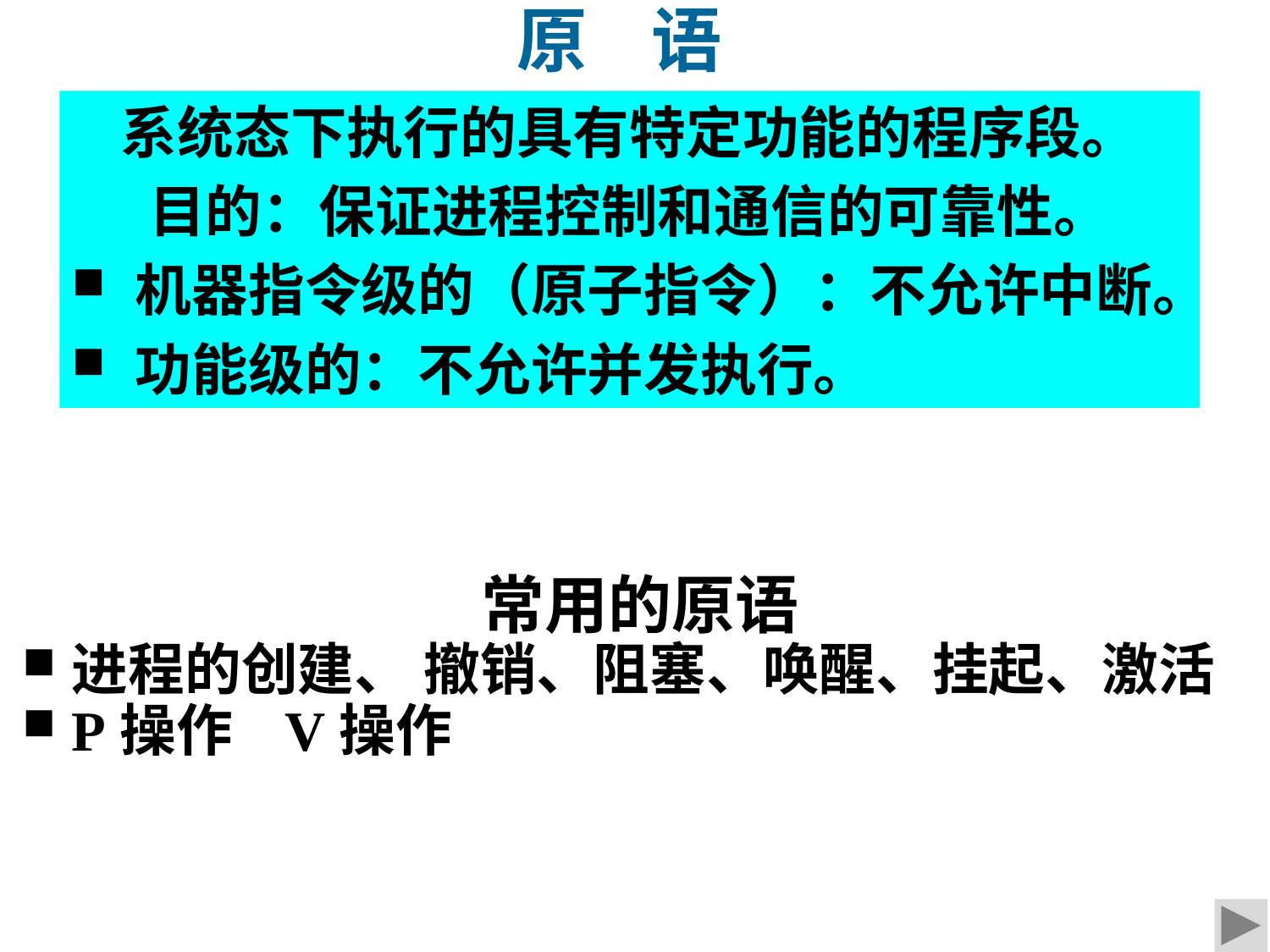

原    语
系统态下执行的具有特定功能的程序段。
目的：保证进程控制和通信的可靠性。
机器指令级的（原子指令）：不允许中断。
功能级的：不允许并发执行。
常用的原语
进程的创建、 撤销、阻塞、唤醒、挂起、激活
P操作   V操作